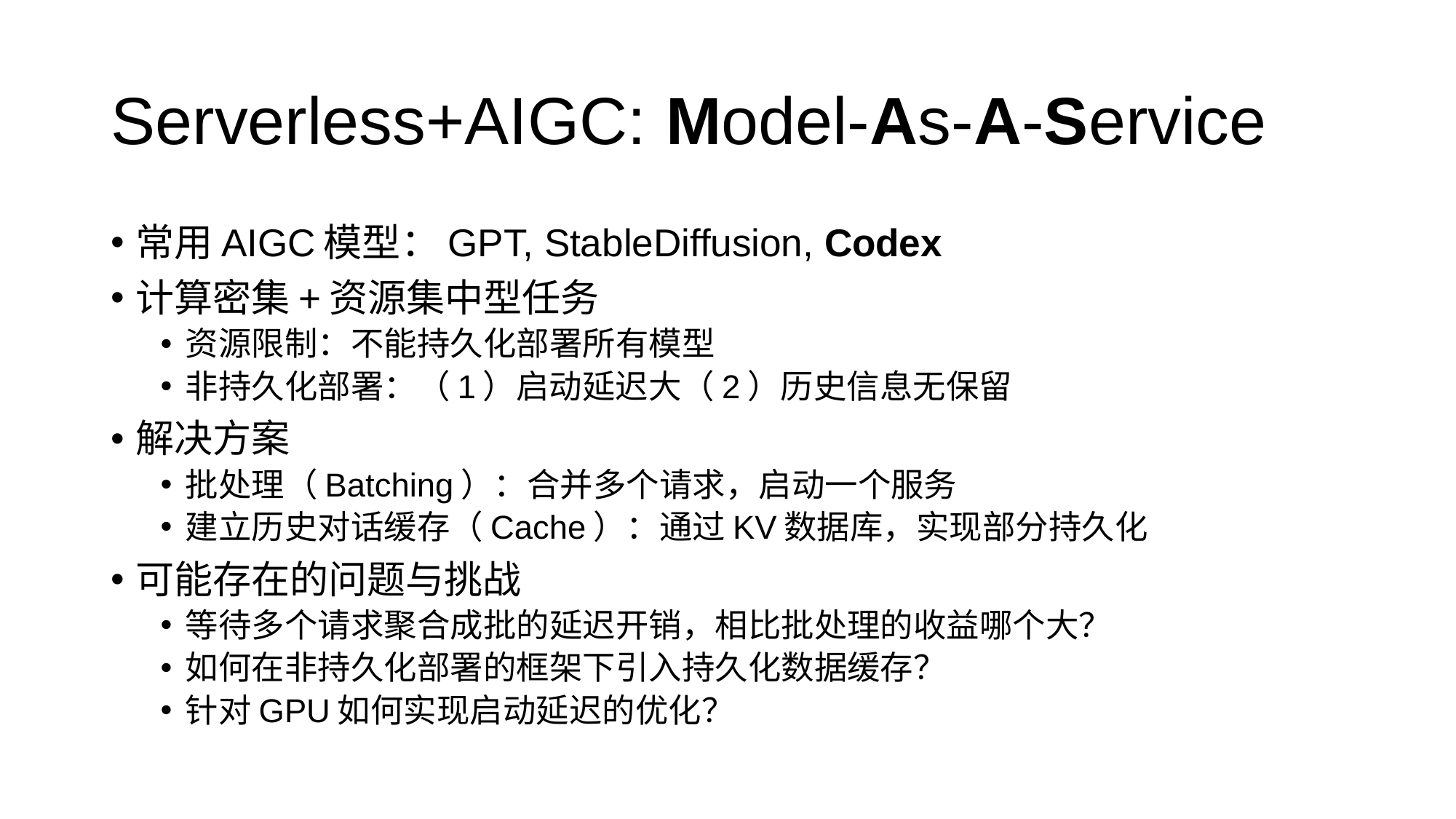

# Serverless+AIGC: Model-As-A-Service
常用AIGC模型：GPT, StableDiffusion, Codex
计算密集+资源集中型任务
资源限制：不能持久化部署所有模型
非持久化部署：（1）启动延迟大（2）历史信息无保留
解决方案
批处理（Batching）：合并多个请求，启动一个服务
建立历史对话缓存（Cache）：通过KV数据库，实现部分持久化
可能存在的问题与挑战
等待多个请求聚合成批的延迟开销，相比批处理的收益哪个大？
如何在非持久化部署的框架下引入持久化数据缓存？
针对GPU如何实现启动延迟的优化？